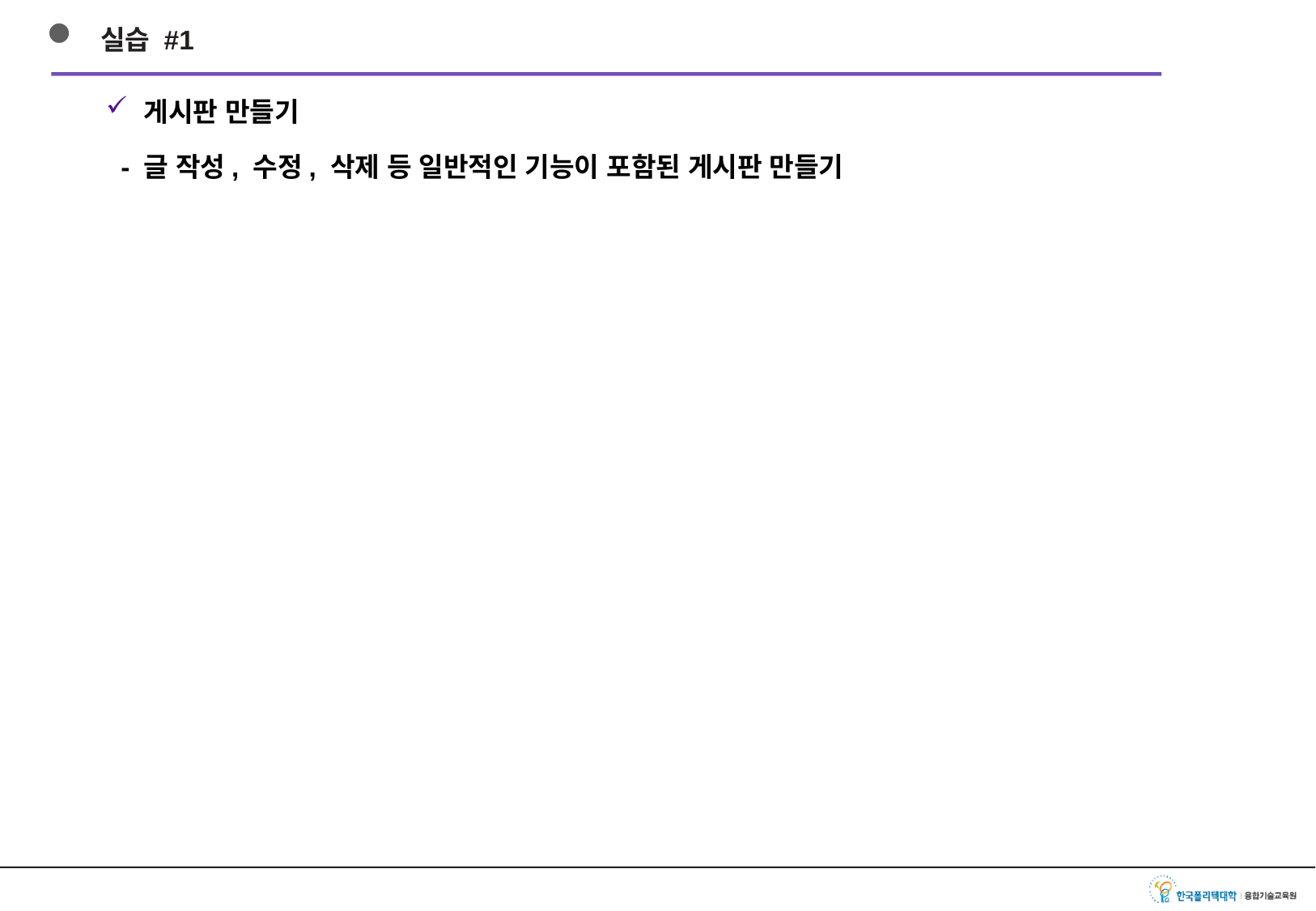

실습 #1
게시판 만들기
  - 글 작성, 수정, 삭제 등 일반적인 기능이 포함된 게시판 만들기